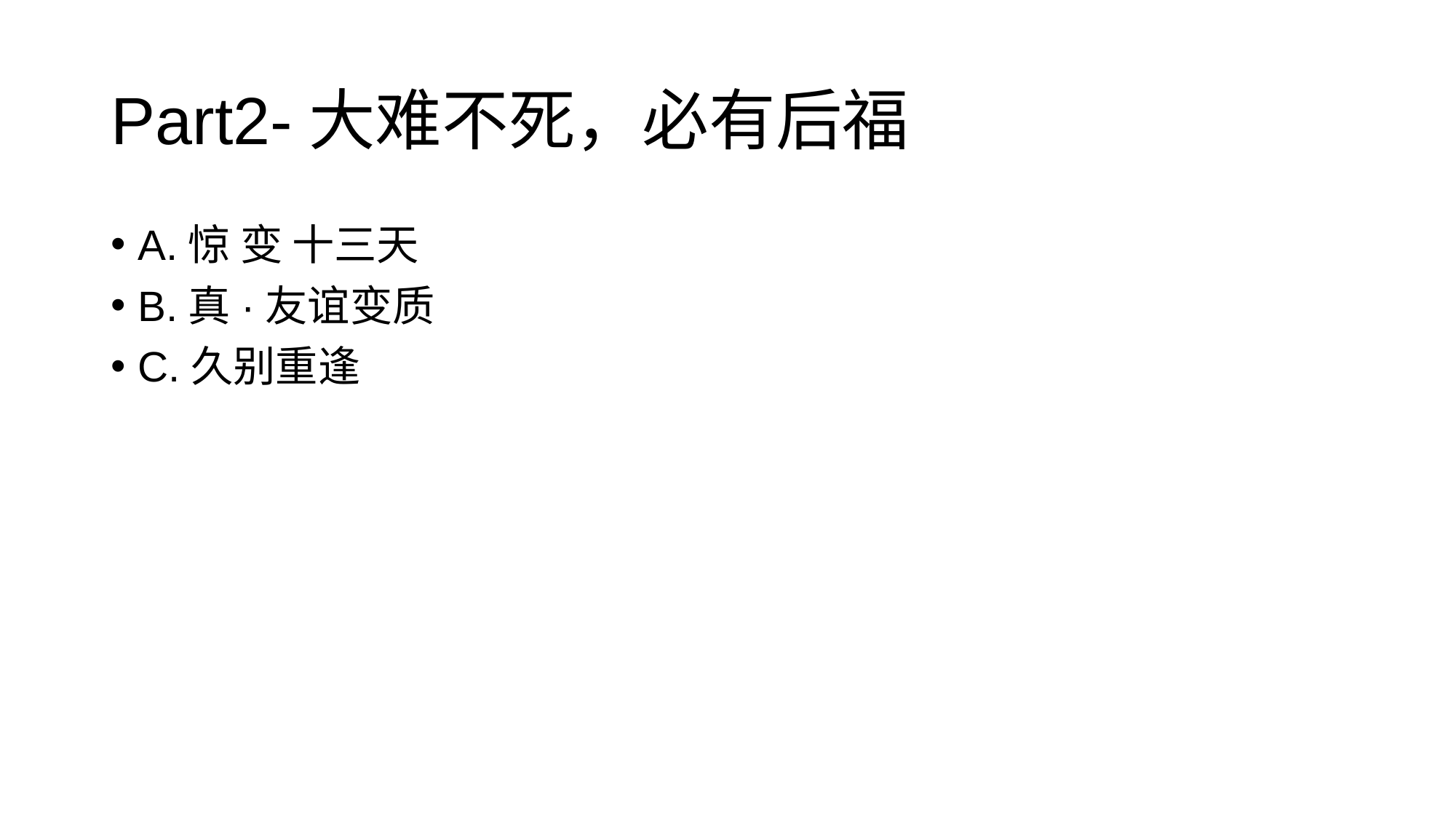

# Part2-大难不死，必有后福
A.惊 变 十三天
B.真·友谊变质
C.久别重逢